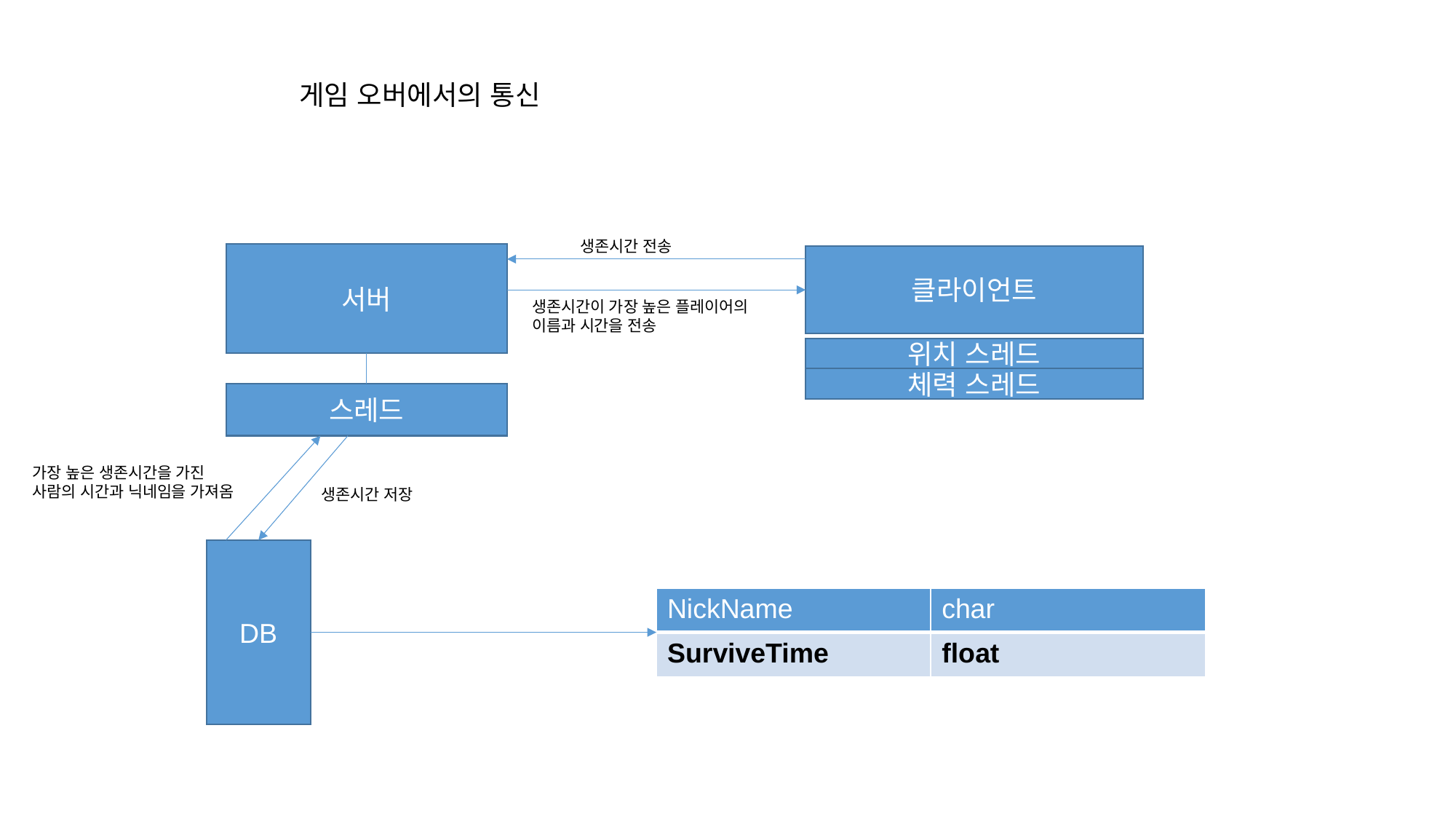

게임 오버에서의 통신
생존시간 전송
서버
클라이언트
생존시간이 가장 높은 플레이어의 이름과 시간을 전송
위치 스레드
체력 스레드
스레드
가장 높은 생존시간을 가진
사람의 시간과 닉네임을 가져옴
생존시간 저장
DB
| NickName | char |
| --- | --- |
| SurviveTime | float |